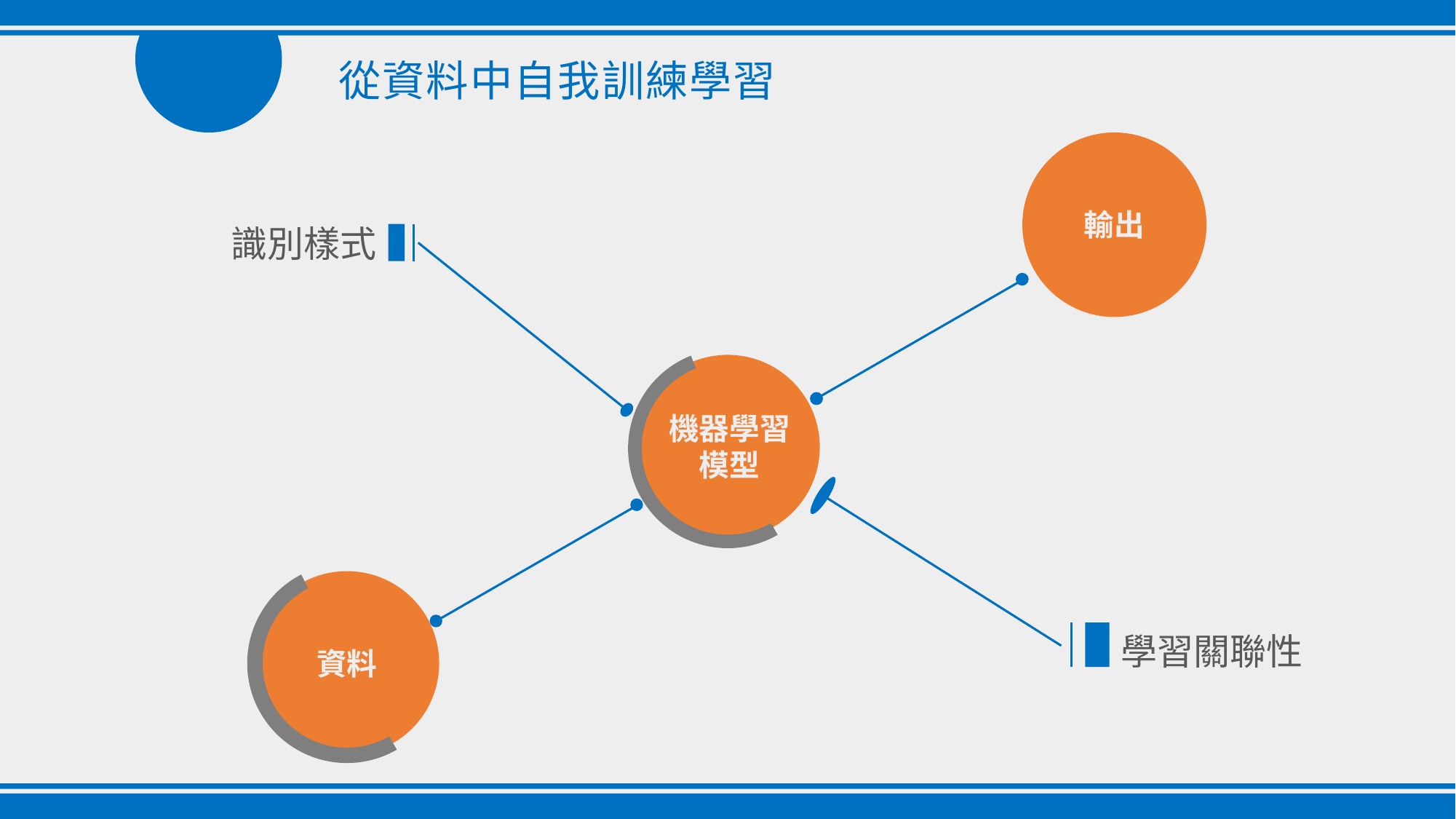

從資料中自我訓練學習

輸出

識別樣式

機器學習
模型

資料

學習關聯性